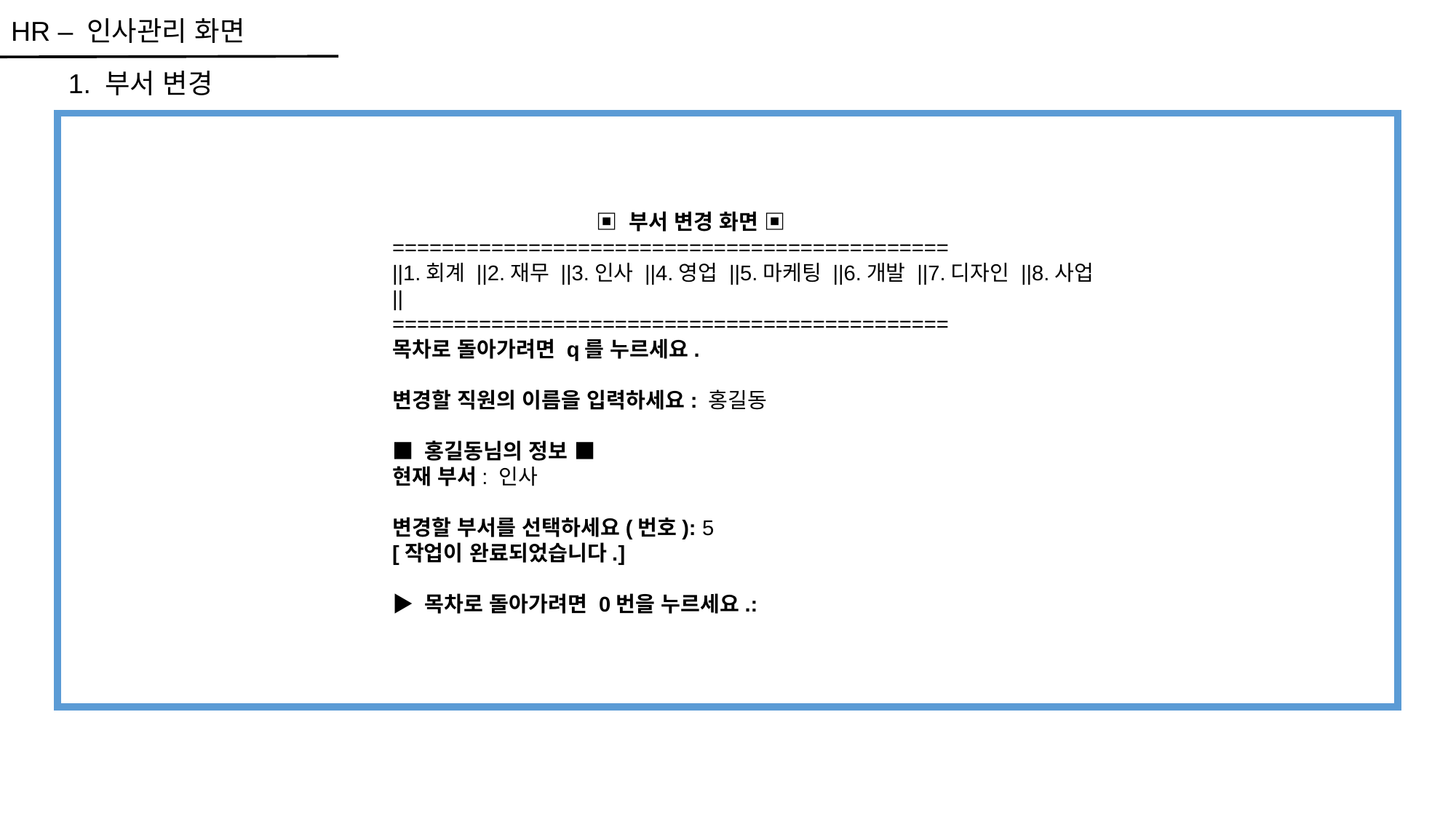

HR – 인사관리 화면
1. 부서 변경

                                  ▣ 부서 변경 화면 ▣
=============================================
||1.회계 ||2.재무 ||3.인사 ||4.영업 ||5.마케팅 ||6.개발 ||7.디자인 ||8.사업 ||
=============================================
목차로 돌아가려면 q를 누르세요.

변경할 직원의 이름을 입력하세요: 홍길동

■ 홍길동님의 정보 ■
현재 부서: 인사

변경할 부서를 선택하세요(번호): 5
[작업이 완료되었습니다.]

▶ 목차로 돌아가려면 0번을 누르세요.: